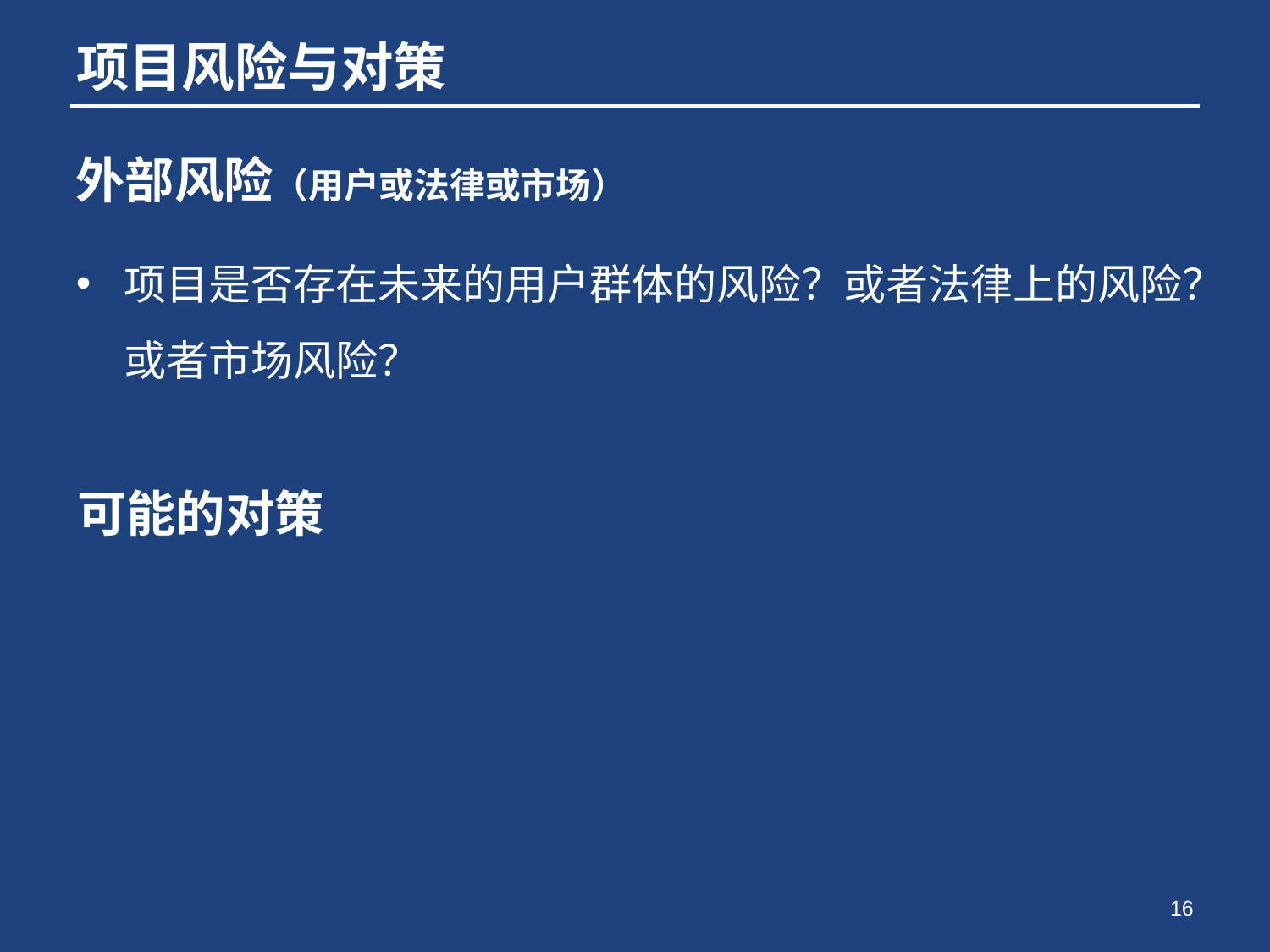

项目风险与对策
外部风险（用户或法律或市场）
项目是否存在未来的用户群体的风险？或者法律上的风险？或者市场风险？
可能的对策
16